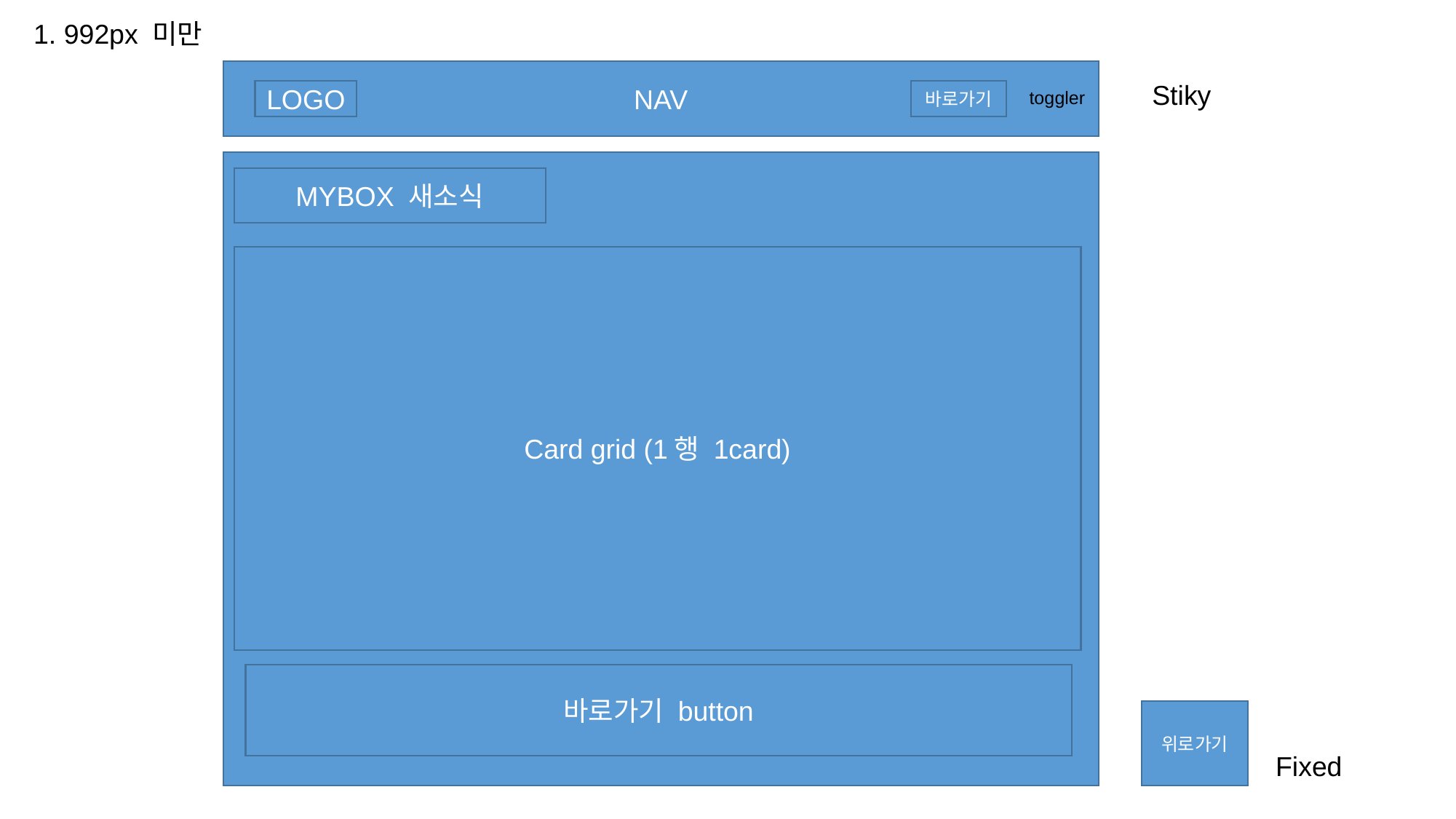

1. 992px 미만
NAV
Stiky
LOGO
바로가기
toggler

MYBOX 새소식
Card grid (1행 1card)
바로가기 button
위로가기
Fixed